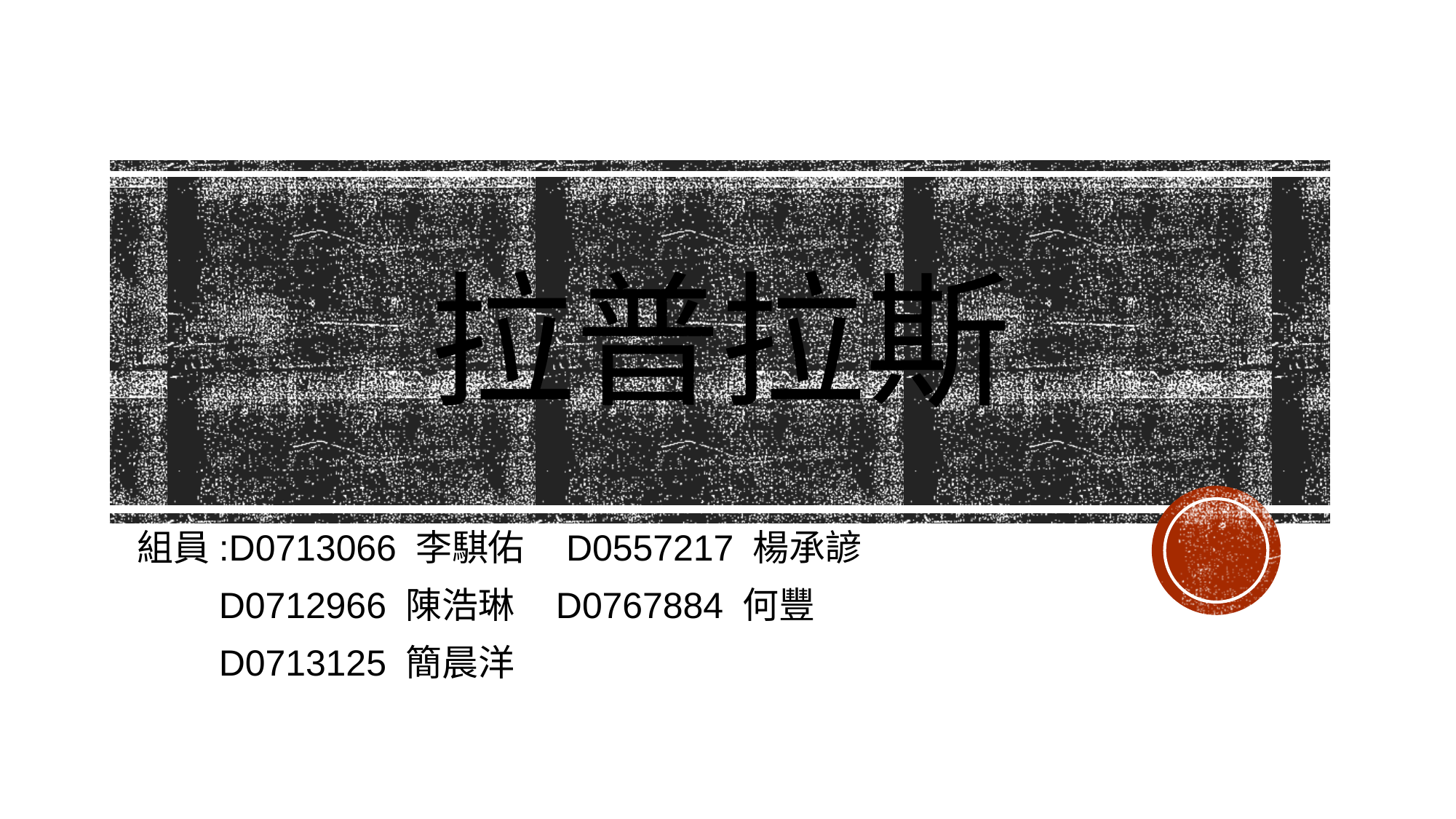

# 拉普拉斯
組員:D0713066 李騏佑    D0557217 楊承諺
        D0712966 陳浩琳    D0767884 何豐
        D0713125 簡晨洋